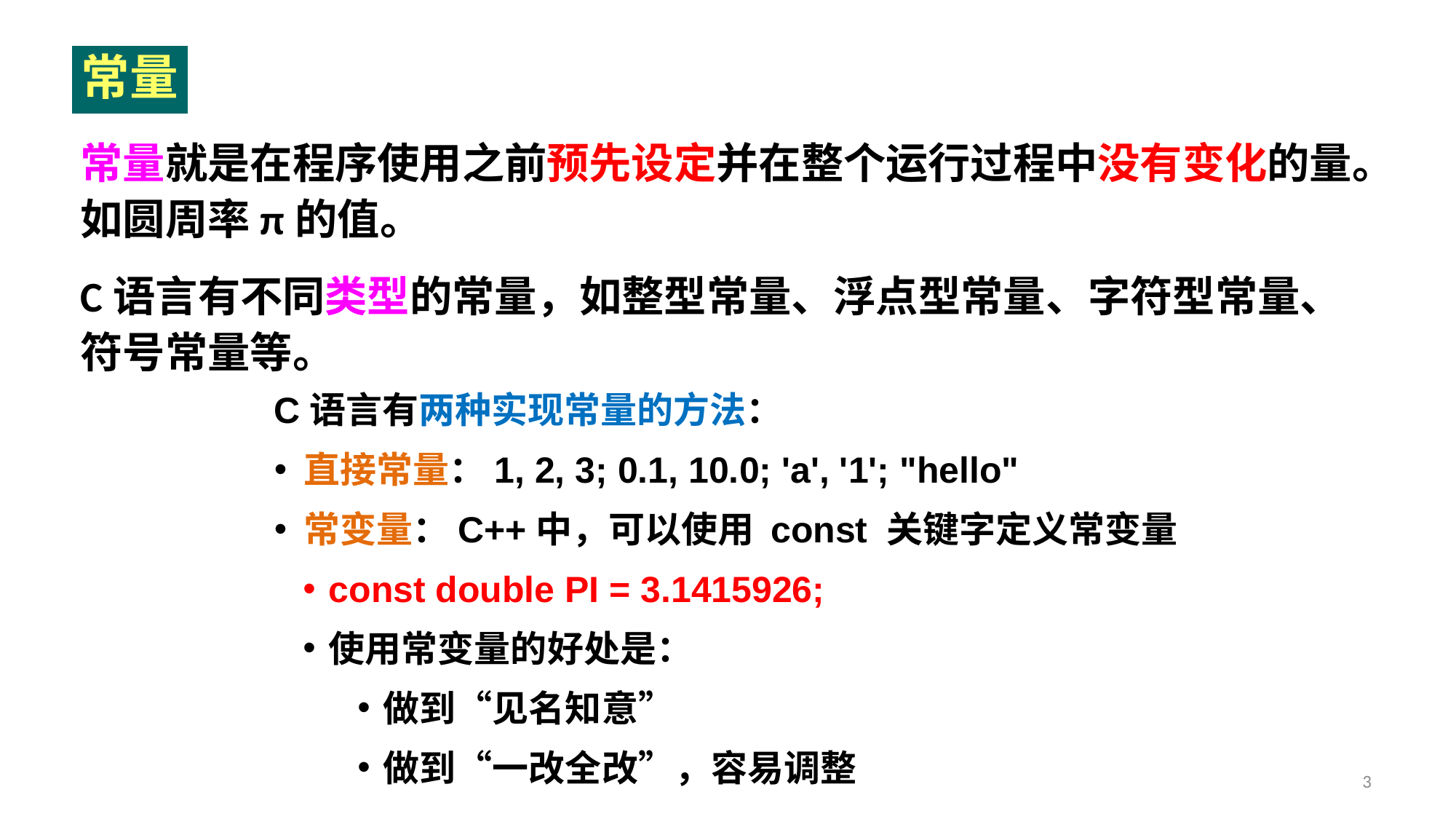

常量
常量就是在程序使用之前预先设定并在整个运行过程中没有变化的量。如圆周率π的值。
C语言有不同类型的常量，如整型常量、浮点型常量、字符型常量、符号常量等。
C语言有两种实现常量的方法：
 直接常量：1, 2, 3; 0.1, 10.0; 'a', '1'; "hello"
 常变量：C++中，可以使用 const 关键字定义常变量
const double PI = 3.1415926;
使用常变量的好处是：
做到“见名知意”
做到“一改全改”，容易调整
3